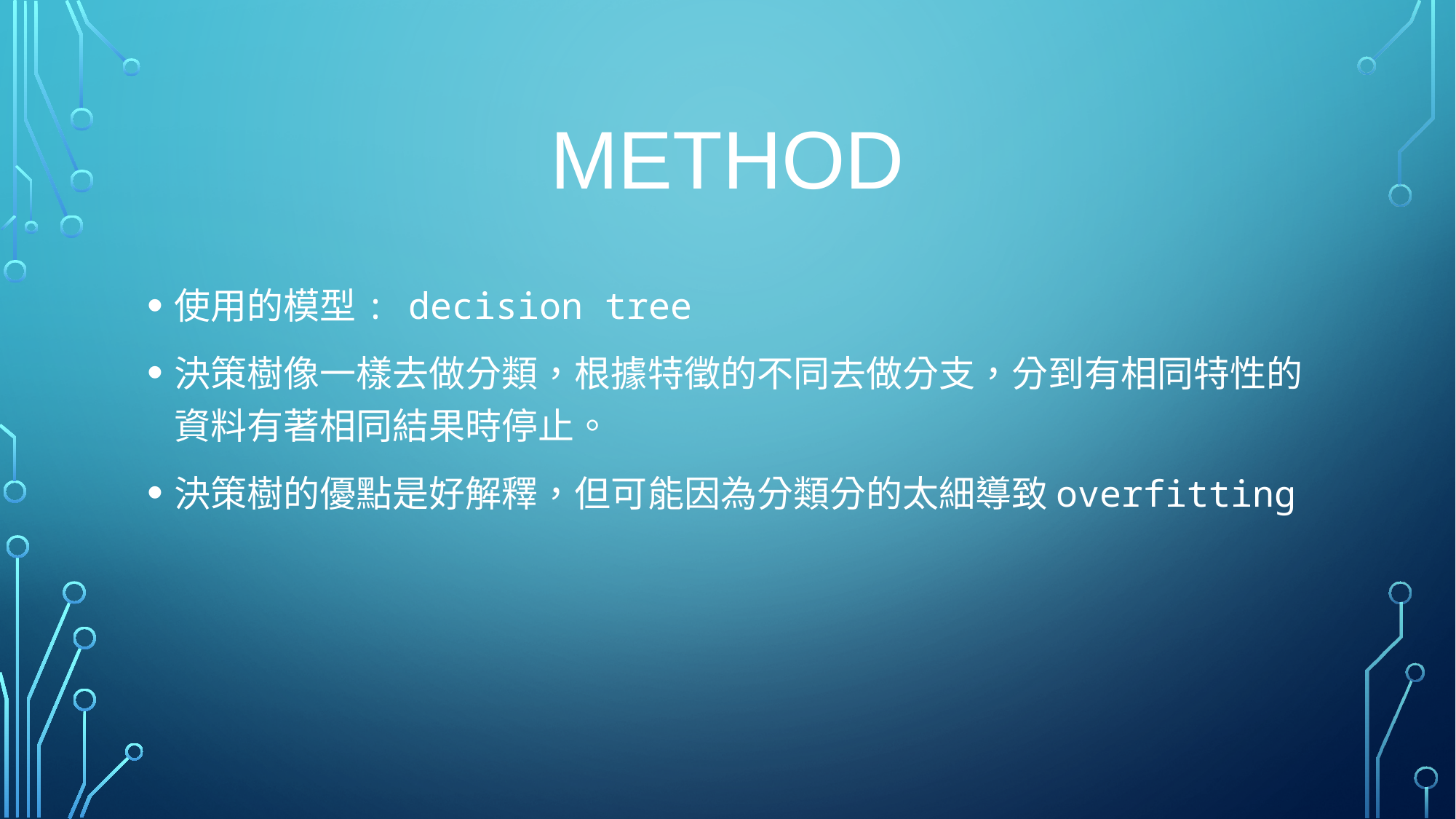

# method
使用的模型: decision tree
決策樹像一樣去做分類，根據特徵的不同去做分支，分到有相同特性的資料有著相同結果時停止。
決策樹的優點是好解釋，但可能因為分類分的太細導致overfitting